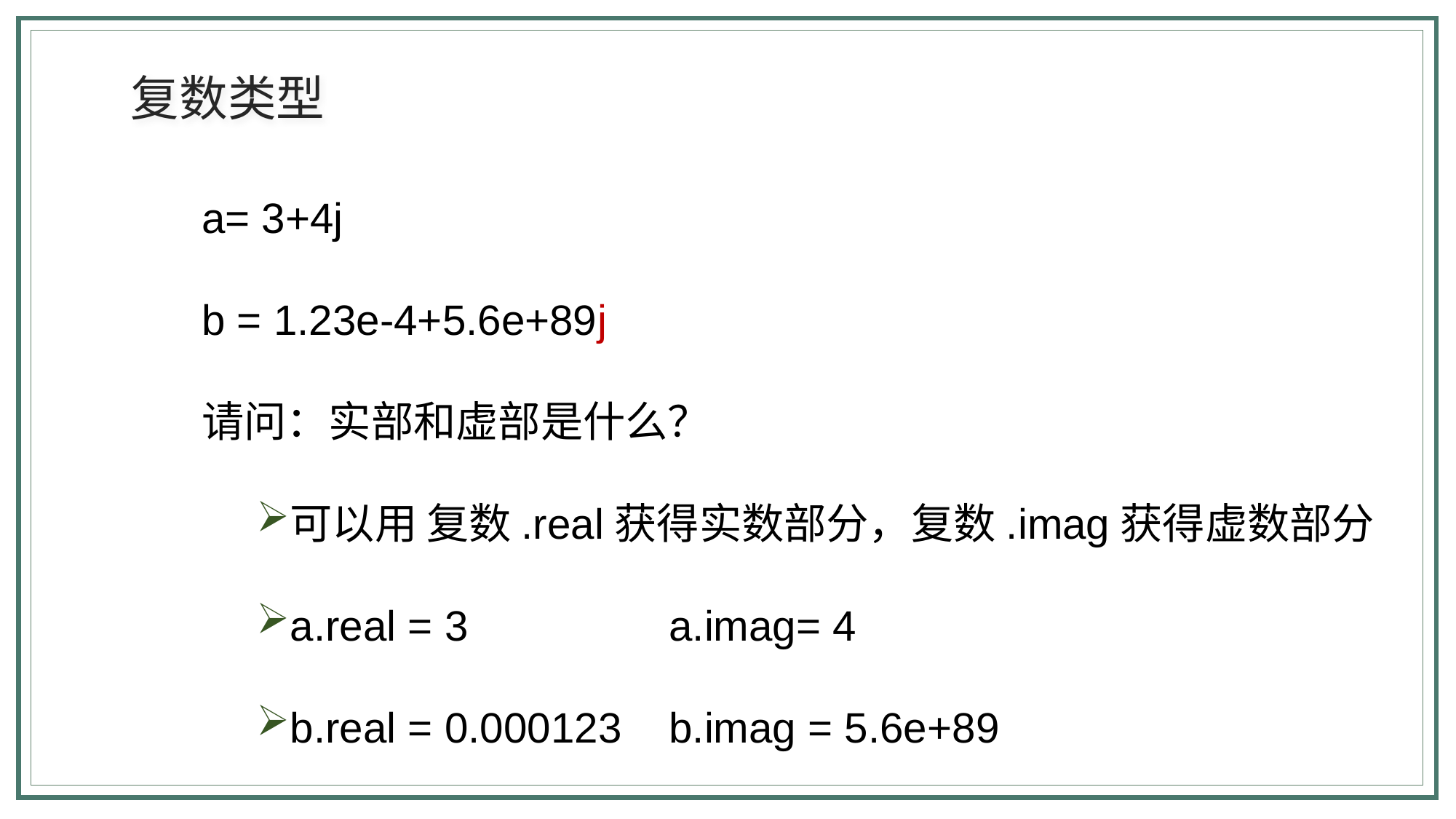

复数类型
a= 3+4j
b = 1.23e-4+5.6e+89j
请问：实部和虚部是什么？
可以用 复数.real获得实数部分，复数.imag获得虚数部分
a.real = 3                 a.imag= 4
b.real = 0.000123    b.imag = 5.6e+89